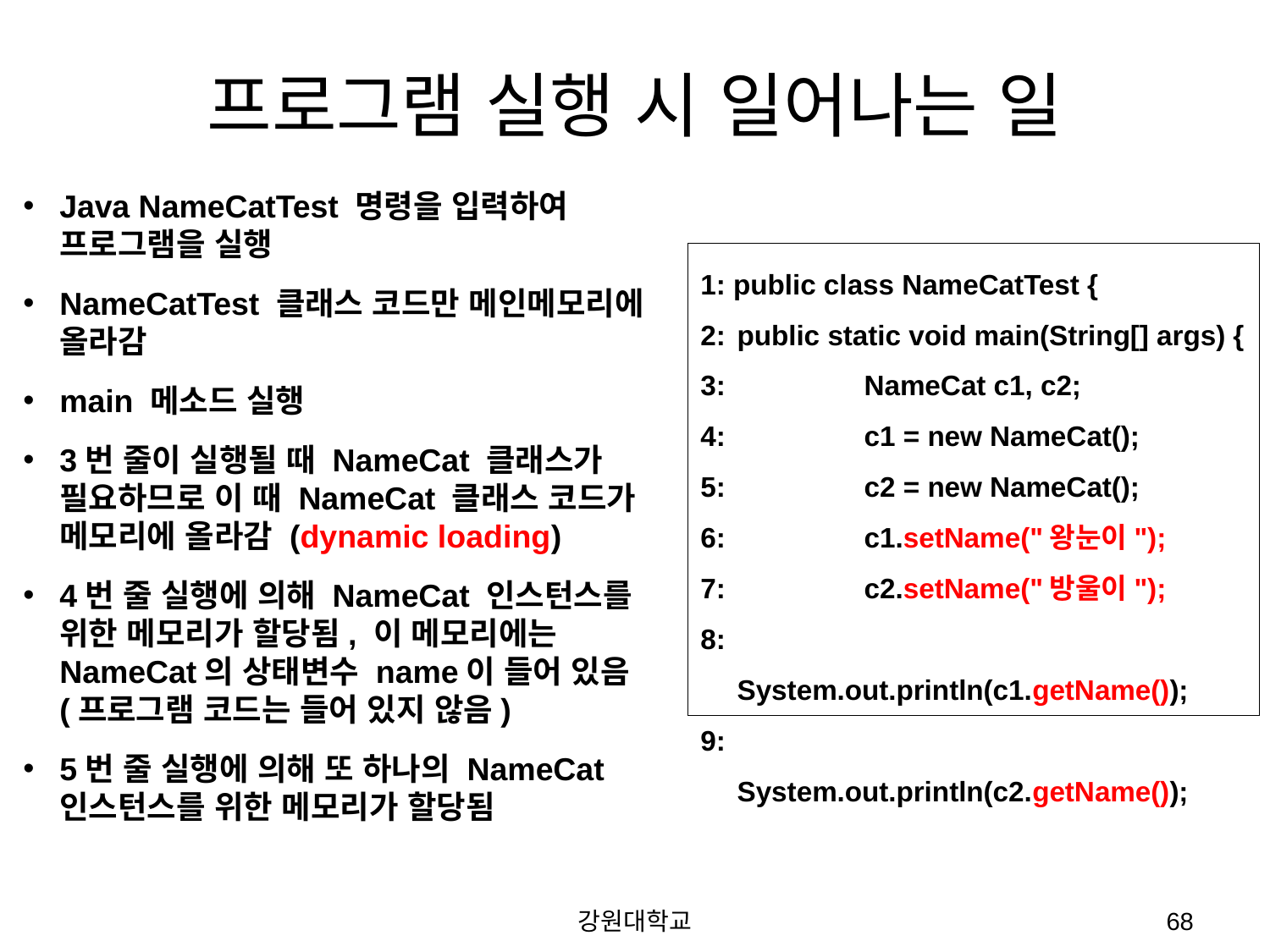

# 프로그램 실행 시 일어나는 일
Java NameCatTest 명령을 입력하여 프로그램을 실행
NameCatTest 클래스 코드만 메인메모리에 올라감
main 메소드 실행
3번 줄이 실행될 때 NameCat 클래스가 필요하므로 이 때 NameCat 클래스 코드가 메모리에 올라감 (dynamic loading)
4번 줄 실행에 의해 NameCat 인스턴스를 위한 메모리가 할당됨, 이 메모리에는 NameCat의 상태변수 name이 들어 있음 (프로그램 코드는 들어 있지 않음)
5번 줄 실행에 의해 또 하나의 NameCat 인스턴스를 위한 메모리가 할당됨
1: public class NameCatTest {
2: 	public static void main(String[] args) {
3:		NameCat c1, c2;
4:		c1 = new NameCat();
5:		c2 = new NameCat();
6:		c1.setName("왕눈이");
7:		c2.setName("방울이");
8:		System.out.println(c1.getName());
9:		System.out.println(c2.getName());
강원대학교
68